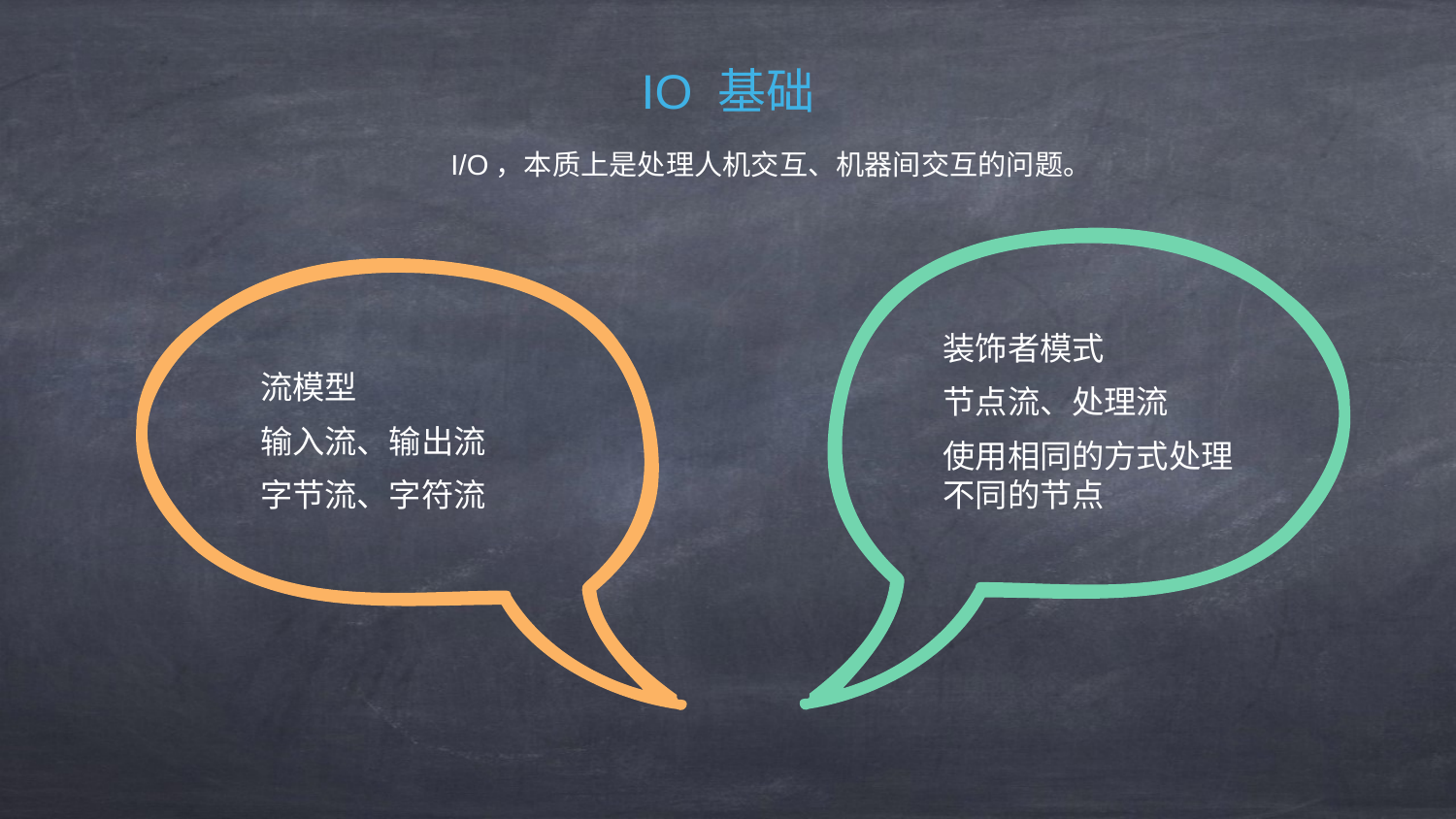

IO 基础
I/O，本质上是处理人机交互、机器间交互的问题。

装饰者模式
节点流、处理流
使用相同的方式处理不同的节点
流模型
输入流、输出流
字节流、字符流